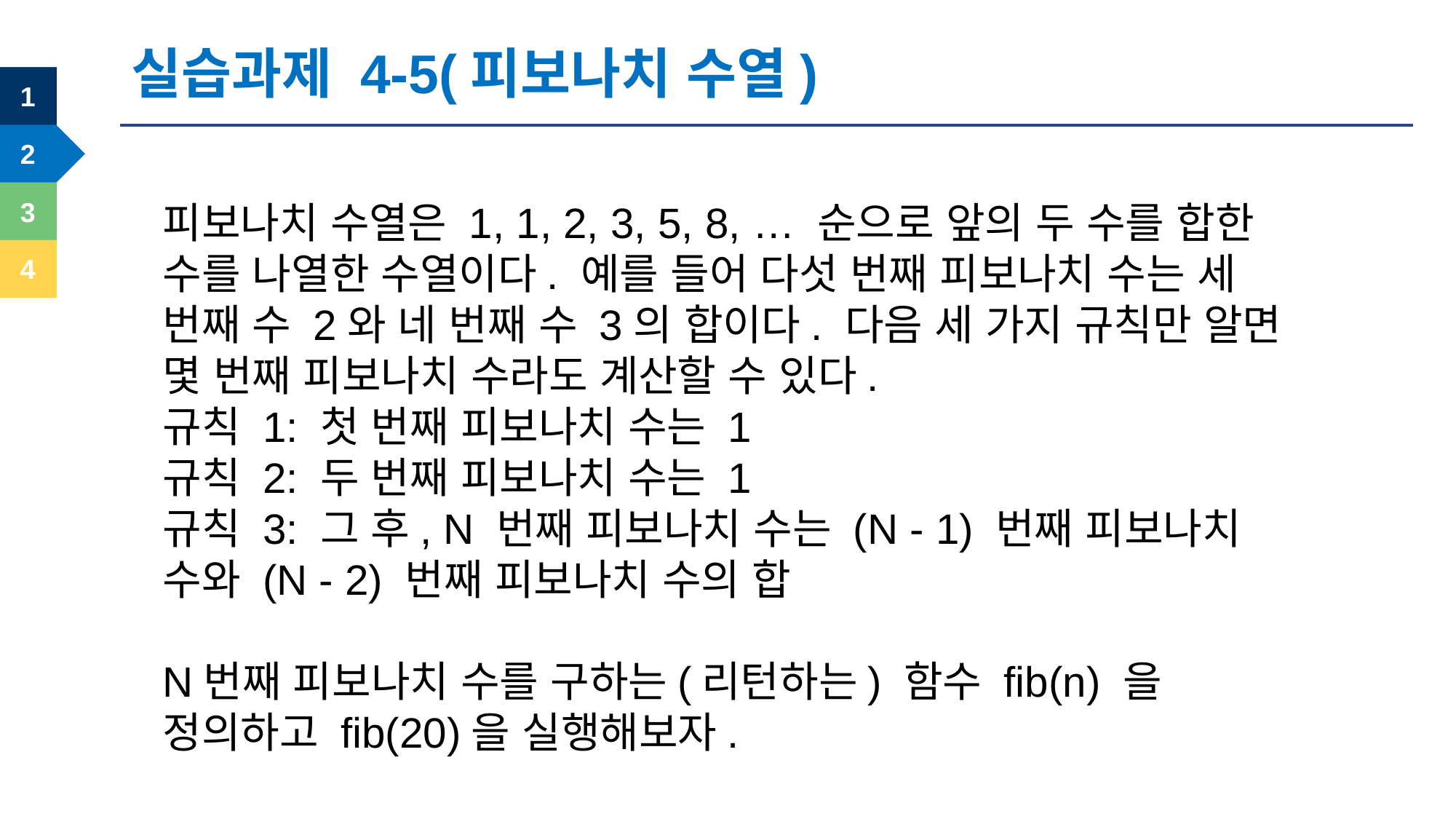

실습과제 4-5(피보나치 수열)
피보나치 수열은 1, 1, 2, 3, 5, 8, … 순으로 앞의 두 수를 합한 수를 나열한 수열이다. 예를 들어 다섯 번째 피보나치 수는 세 번째 수 2와 네 번째 수 3의 합이다. 다음 세 가지 규칙만 알면 몇 번째 피보나치 수라도 계산할 수 있다.
규칙 1: 첫 번째 피보나치 수는 1
규칙 2: 두 번째 피보나치 수는 1
규칙 3: 그 후, N 번째 피보나치 수는 (N - 1) 번째 피보나치 수와 (N - 2) 번째 피보나치 수의 합

N번째 피보나치 수를 구하는(리턴하는) 함수 fib(n) 을 정의하고 fib(20)을 실행해보자.